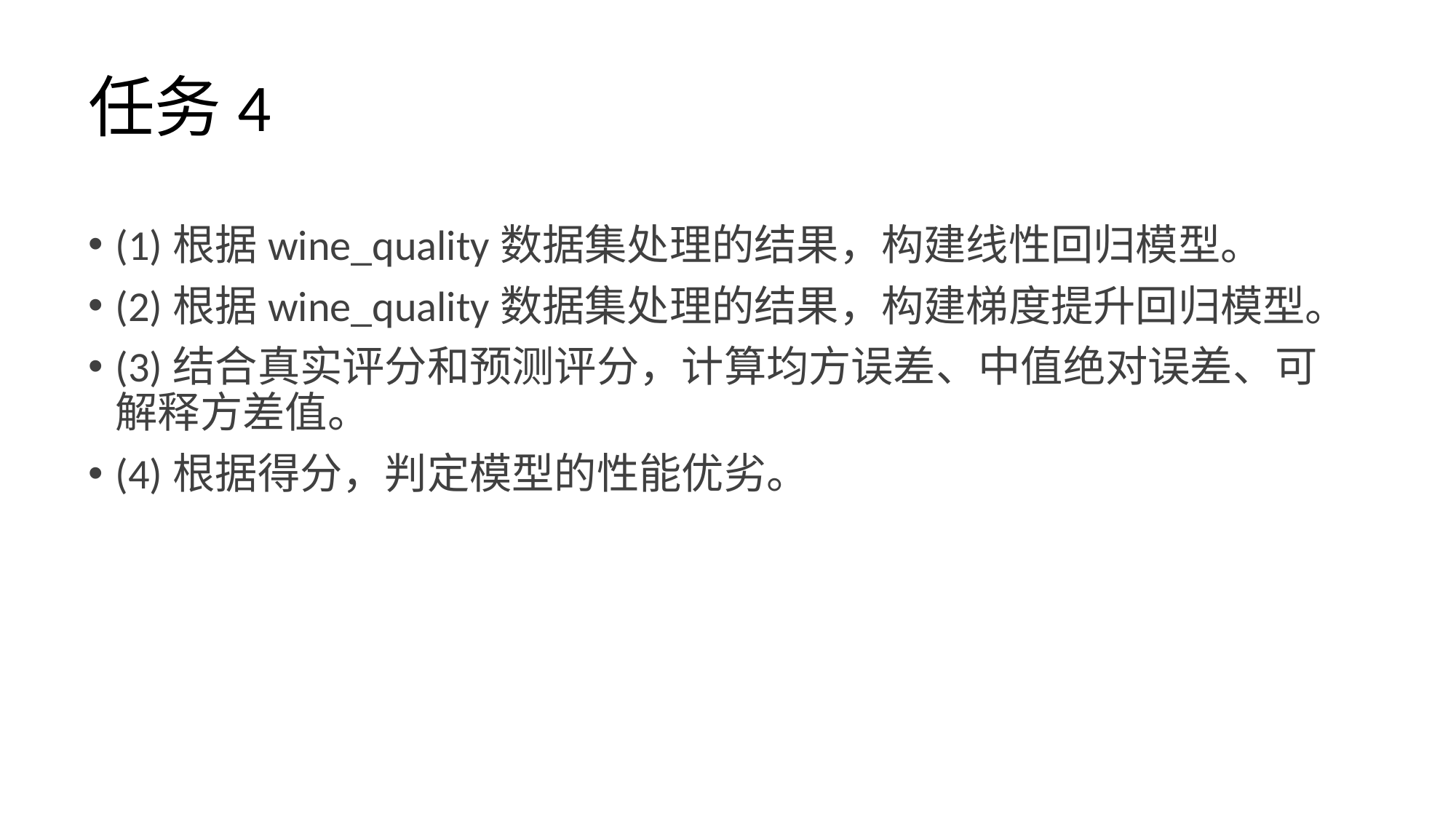

# 任务4
(1)根据wine_quality数据集处理的结果，构建线性回归模型。
(2)根据wine_quality数据集处理的结果，构建梯度提升回归模型。
(3)结合真实评分和预测评分，计算均方误差、中值绝对误差、可解释方差值。
(4)根据得分，判定模型的性能优劣。